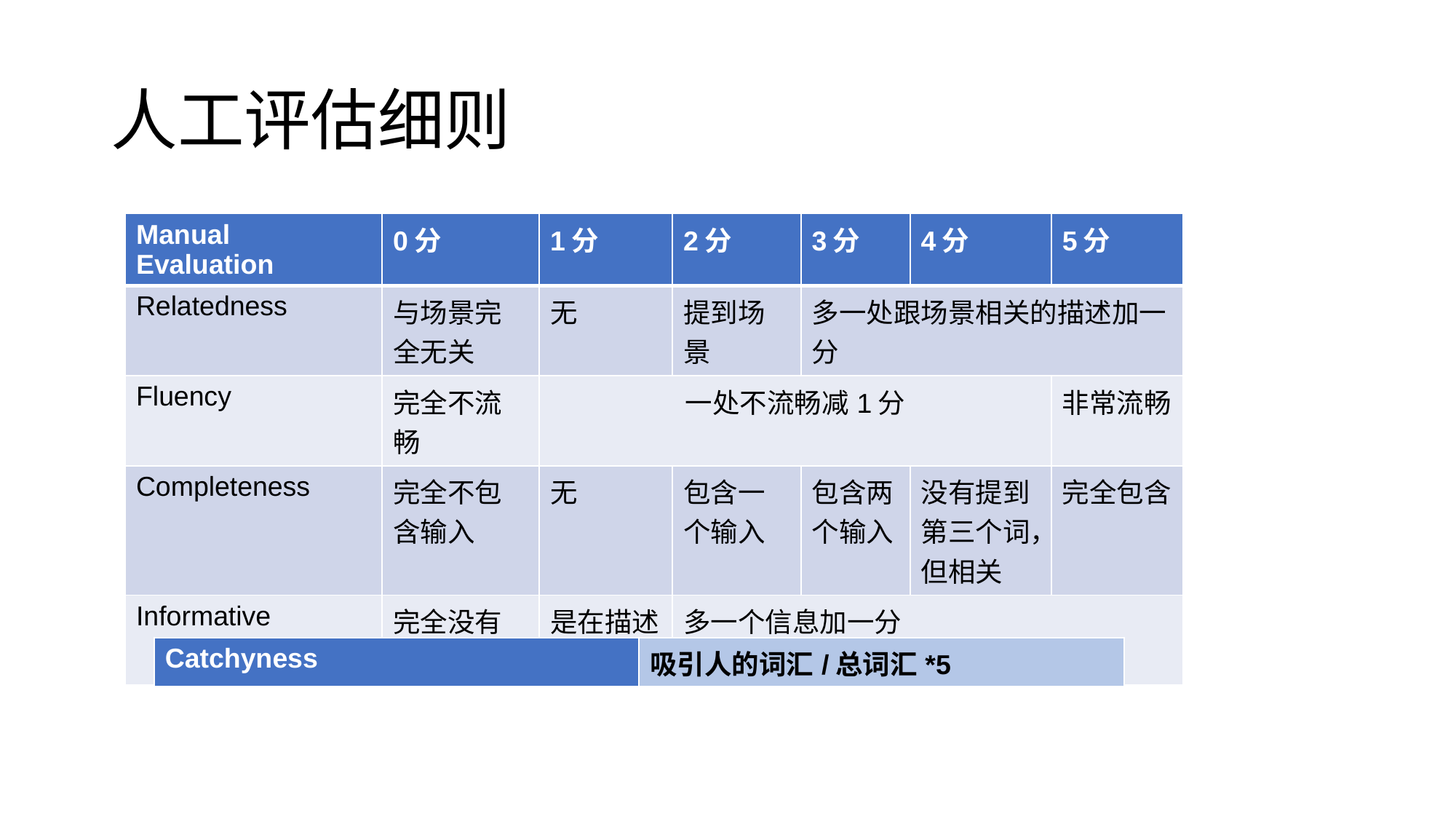

# 人工评估细则
| Manual Evaluation | 0分 | 1分 | 2分 | 3分 | 4分 | 5分 |
| --- | --- | --- | --- | --- | --- | --- |
| Relatedness | 与场景完全无关 | 无 | 提到场景 | 多一处跟场景相关的描述加一分 |  |  |
| Fluency | 完全不流畅 | 一处不流畅减1分 |  |  |  | 非常流畅 |
| Completeness | 完全不包含输入 | 无 | 包含一个输入 | 包含两个输入 | 没有提到第三个词，但相关 | 完全包含 |
| Informative | 完全没有信息 | 是在描述商品 | 多一个信息加一分 |  |  |  |
| Catchyness | 吸引人的词汇/总词汇\*5 |
| --- | --- |